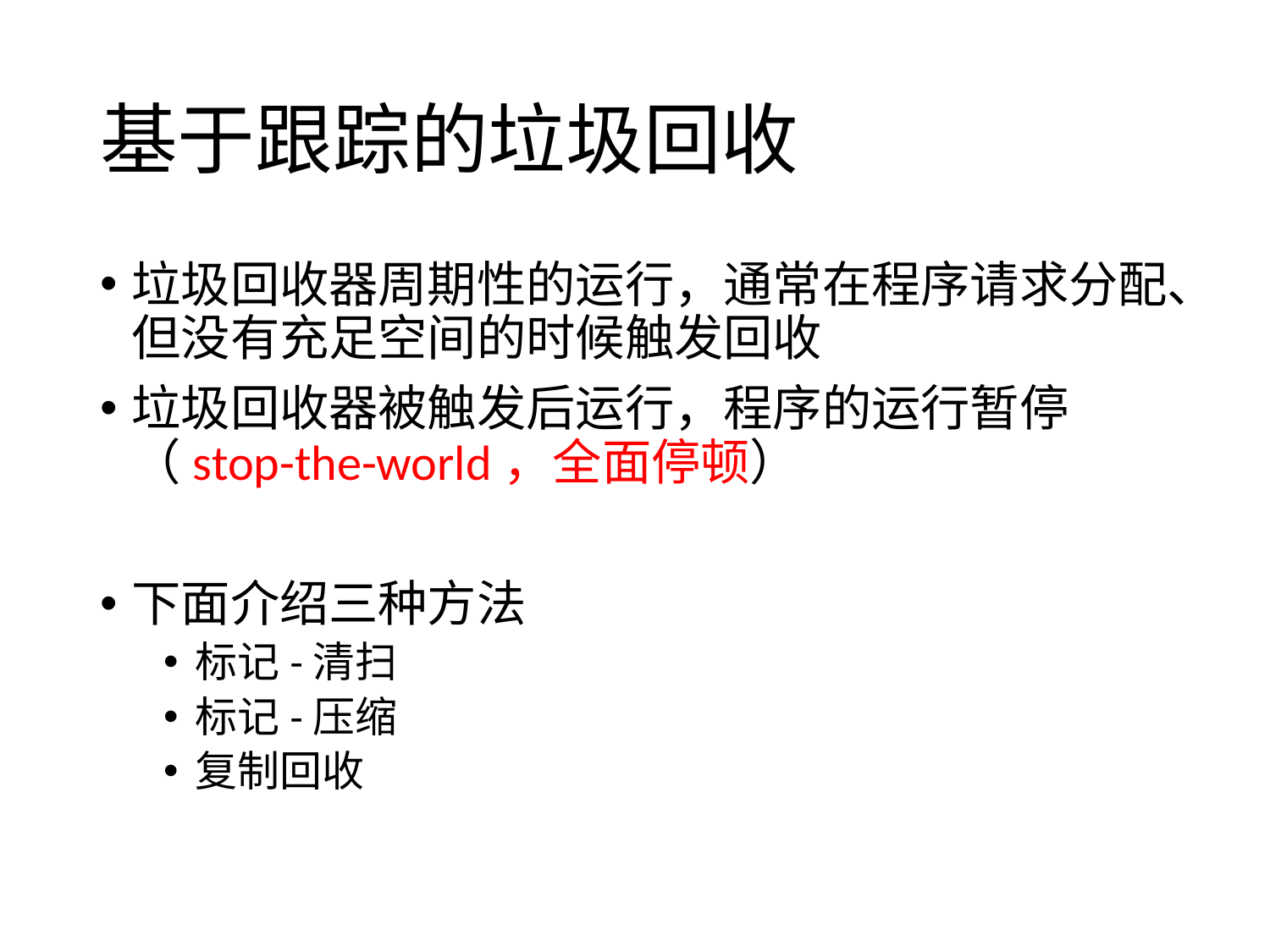

# 基于跟踪的垃圾回收
垃圾回收器周期性的运行，通常在程序请求分配、但没有充足空间的时候触发回收
垃圾回收器被触发后运行，程序的运行暂停（stop-the-world，全面停顿）

下面介绍三种方法
标记-清扫
标记-压缩
复制回收